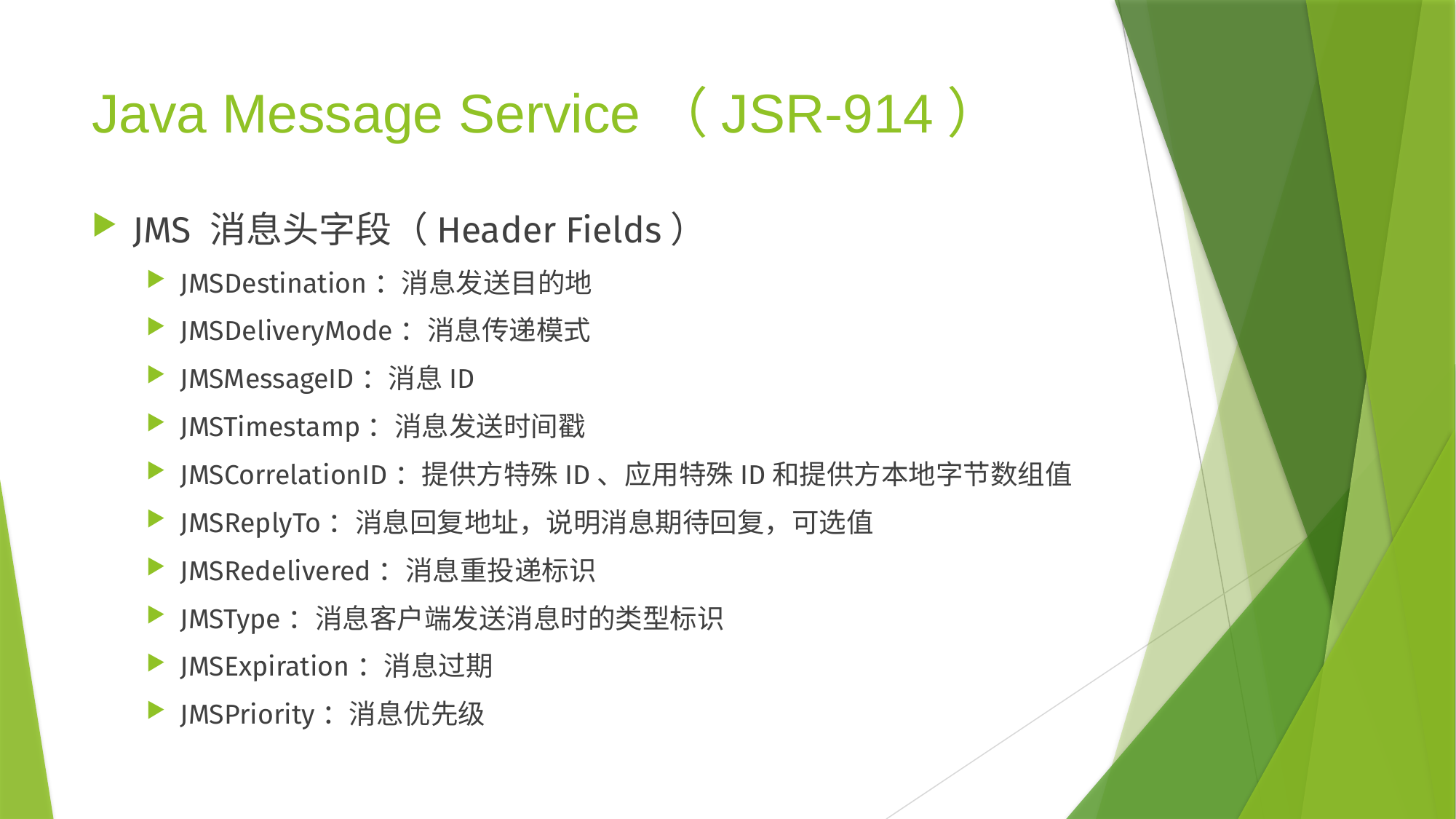

# Java Message Service（JSR-914）
JMS 消息头字段（Header Fields）
JMSDestination：消息发送目的地
JMSDeliveryMode：消息传递模式
JMSMessageID：消息ID
JMSTimestamp：消息发送时间戳
JMSCorrelationID：提供方特殊ID、应用特殊ID和提供方本地字节数组值
JMSReplyTo：消息回复地址，说明消息期待回复，可选值
JMSRedelivered：消息重投递标识
JMSType：消息客户端发送消息时的类型标识
JMSExpiration：消息过期
JMSPriority：消息优先级